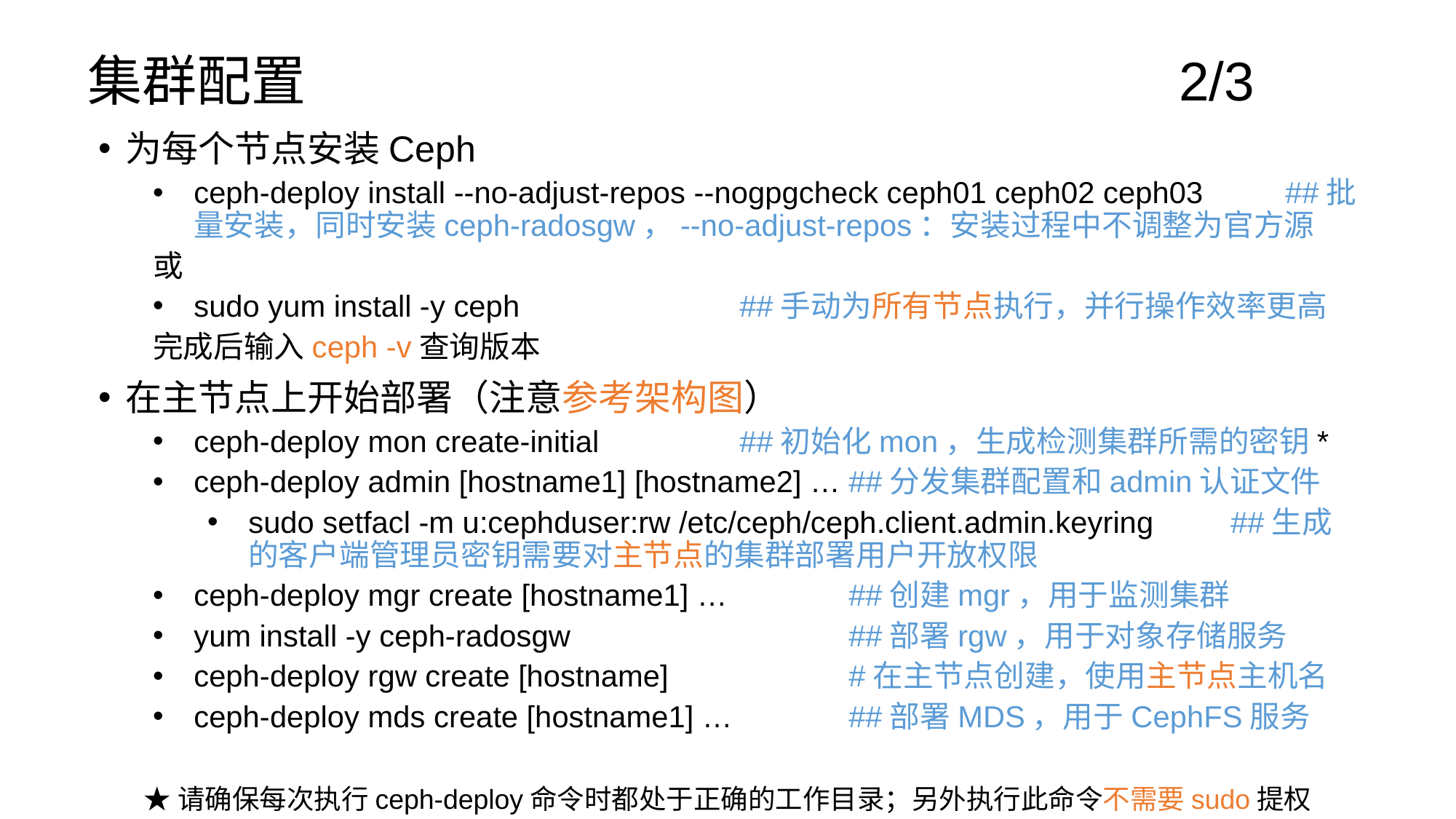

# 集群配置								2/3
为每个节点安装Ceph
ceph-deploy install --no-adjust-repos --nogpgcheck ceph01 ceph02 ceph03	##批量安装，同时安装ceph-radosgw，--no-adjust-repos：安装过程中不调整为官方源
或
sudo yum install -y ceph			##手动为所有节点执行，并行操作效率更高
完成后输入ceph -v查询版本
在主节点上开始部署（注意参考架构图）
ceph-deploy mon create-initial		##初始化mon，生成检测集群所需的密钥*
ceph-deploy admin [hostname1] [hostname2] …	##分发集群配置和admin认证文件
sudo setfacl -m u:cephduser:rw /etc/ceph/ceph.client.admin.keyring	##生成的客户端管理员密钥需要对主节点的集群部署用户开放权限
ceph-deploy mgr create [hostname1] …		##创建mgr，用于监测集群
yum install -y ceph-radosgw			##部署rgw，用于对象存储服务
ceph-deploy rgw create [hostname]		#在主节点创建，使用主节点主机名
ceph-deploy mds create [hostname1] …		##部署MDS，用于CephFS服务
★请确保每次执行ceph-deploy命令时都处于正确的工作目录；另外执行此命令不需要sudo提权